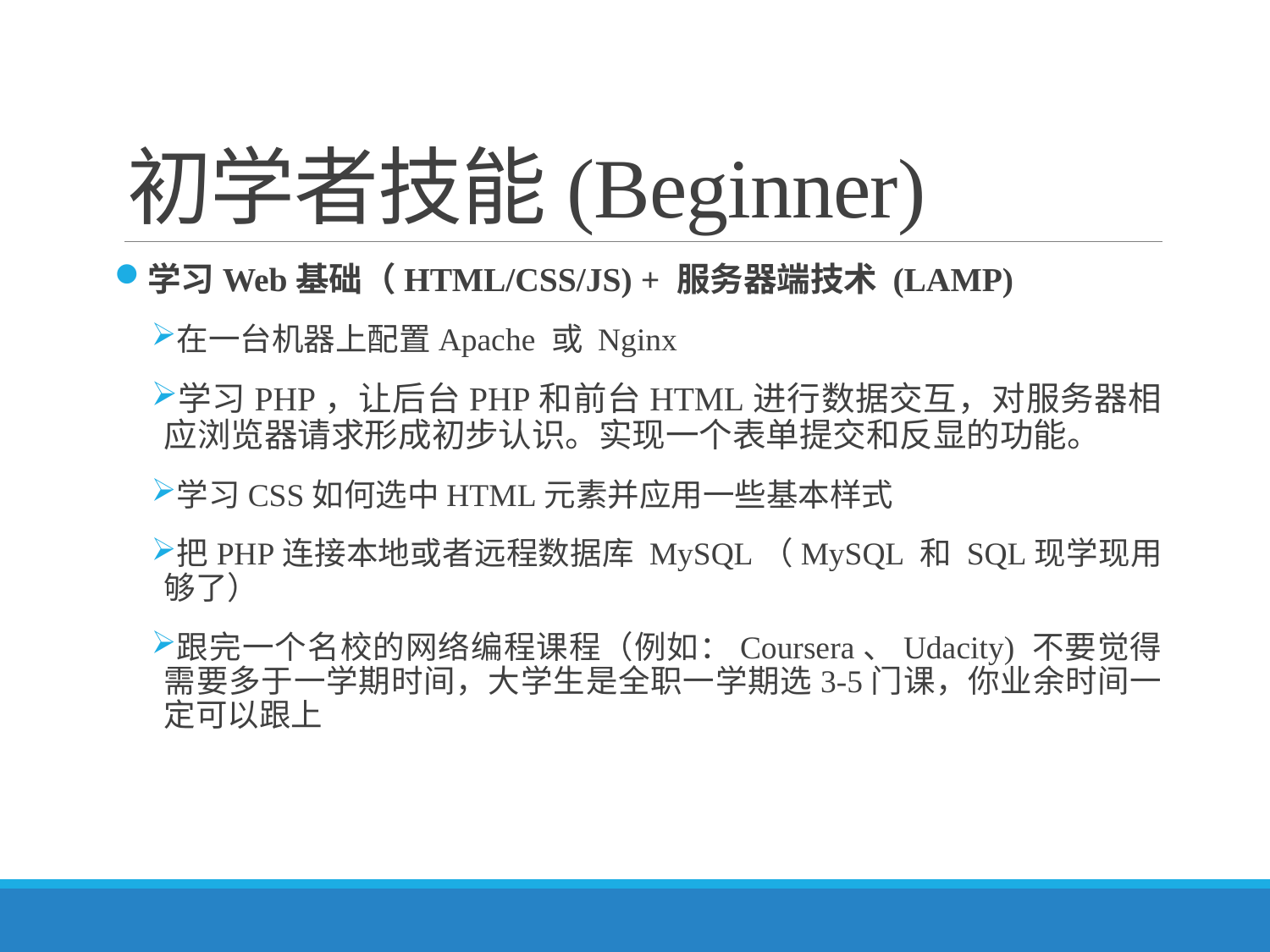

# 初学者技能(Beginner)
学习Web基础（HTML/CSS/JS) + 服务器端技术 (LAMP)
在一台机器上配置Apache 或 Nginx
学习PHP，让后台PHP和前台HTML进行数据交互，对服务器相应浏览器请求形成初步认识。实现一个表单提交和反显的功能。
学习CSS如何选中HTML元素并应用一些基本样式
把PHP连接本地或者远程数据库 MySQL（MySQL 和 SQL现学现用够了）
跟完一个名校的网络编程课程（例如：Coursera、Udacity) 不要觉得需要多于一学期时间，大学生是全职一学期选3-5门课，你业余时间一定可以跟上